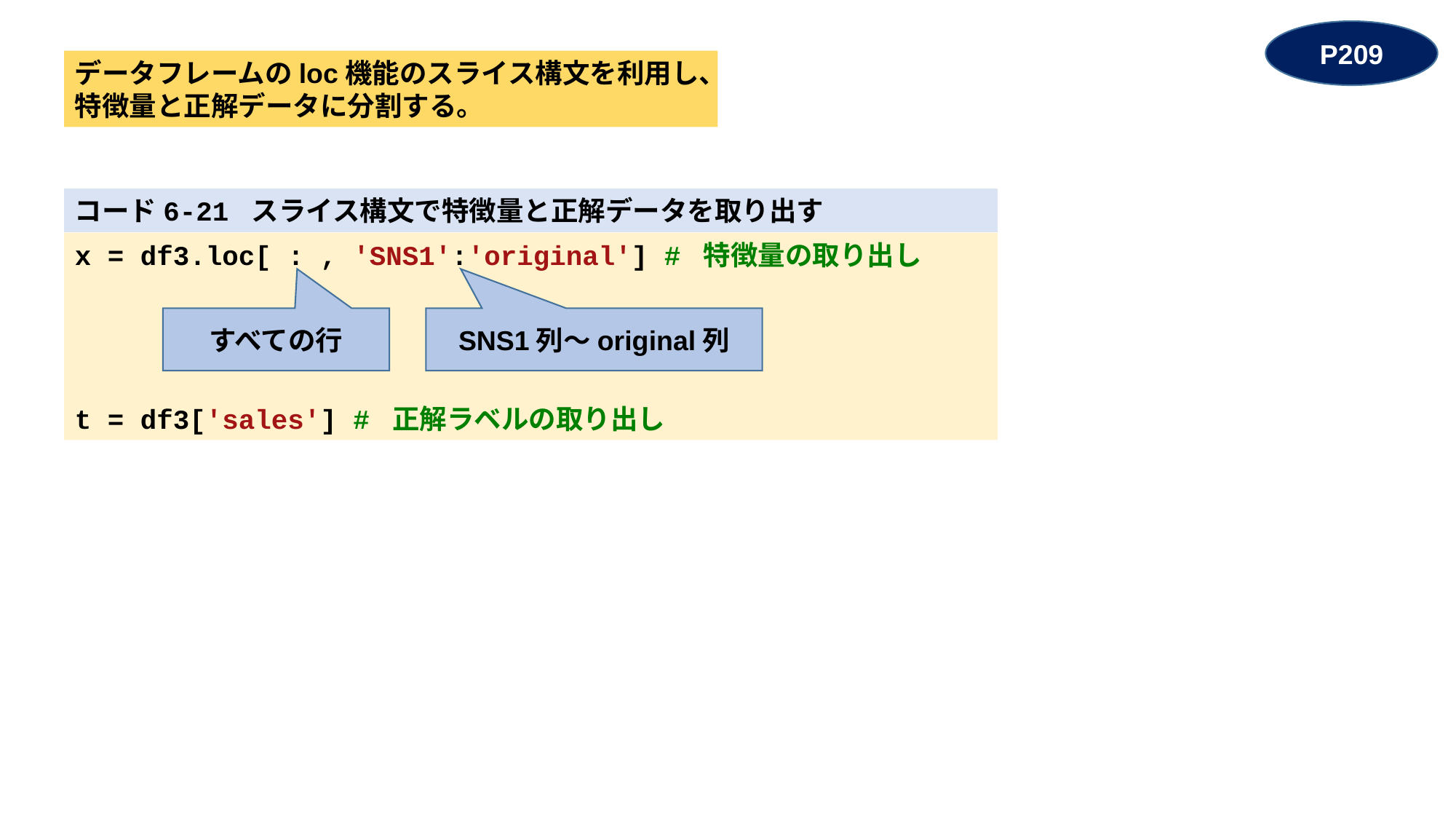

P209
データフレームのloc機能のスライス構文を利用し、
特徴量と正解データに分割する。
コード6-21 スライス構文で特徴量と正解データを取り出す
x = df3.loc[ : , 'SNS1':'original'] # 特徴量の取り出し

t = df3['sales'] # 正解ラベルの取り出し
すべての行
SNS1列～original列